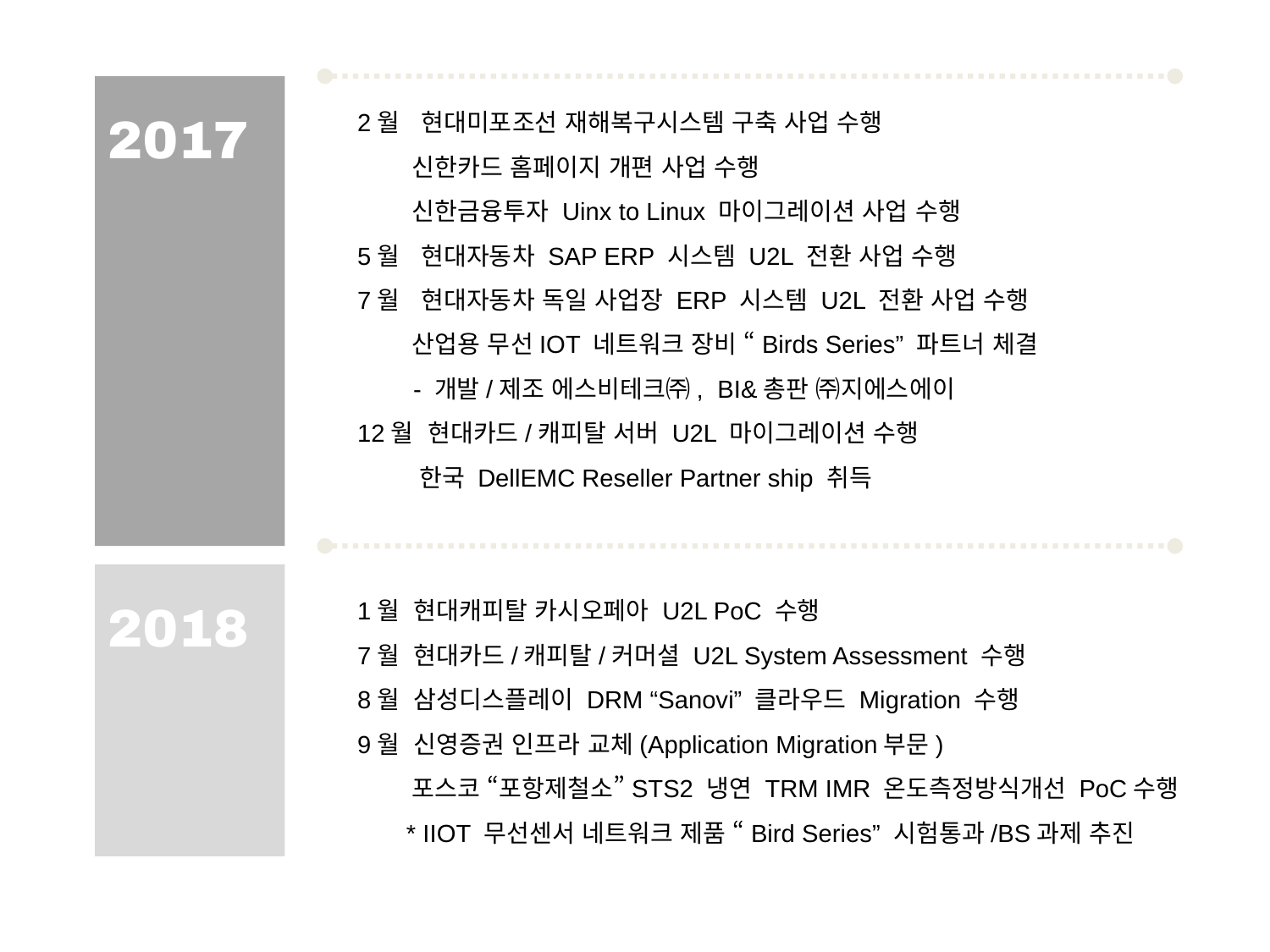

2월   현대미포조선 재해복구시스템 구축 사업 수행
       신한카드 홈페이지 개편 사업 수행
       신한금융투자 Uinx to Linux 마이그레이션 사업 수행
5월   현대자동차 SAP ERP 시스템 U2L 전환 사업 수행
7월   현대자동차 독일 사업장 ERP 시스템 U2L 전환 사업 수행
       산업용 무선IOT 네트워크 장비 “Birds Series” 파트너 체결
        - 개발/제조 에스비테크㈜,  BI&총판 ㈜지에스에이
12월  현대카드/캐피탈 서버 U2L 마이그레이션 수행
        한국 DellEMC Reseller Partner ship 취득
2017

1월  현대캐피탈 카시오페아 U2L PoC 수행
7월  현대카드/캐피탈/커머셜 U2L System Assessment 수행
8월  삼성디스플레이 DRM “Sanovi” 클라우드 Migration 수행
9월  신영증권 인프라 교체(Application Migration부문)
       포스코 “포항제철소”STS2 냉연 TRM IMR 온도측정방식개선 PoC수행
       * IIOT 무선센서 네트워크 제품 “Bird Series” 시험통과/BS과제 추진
2018